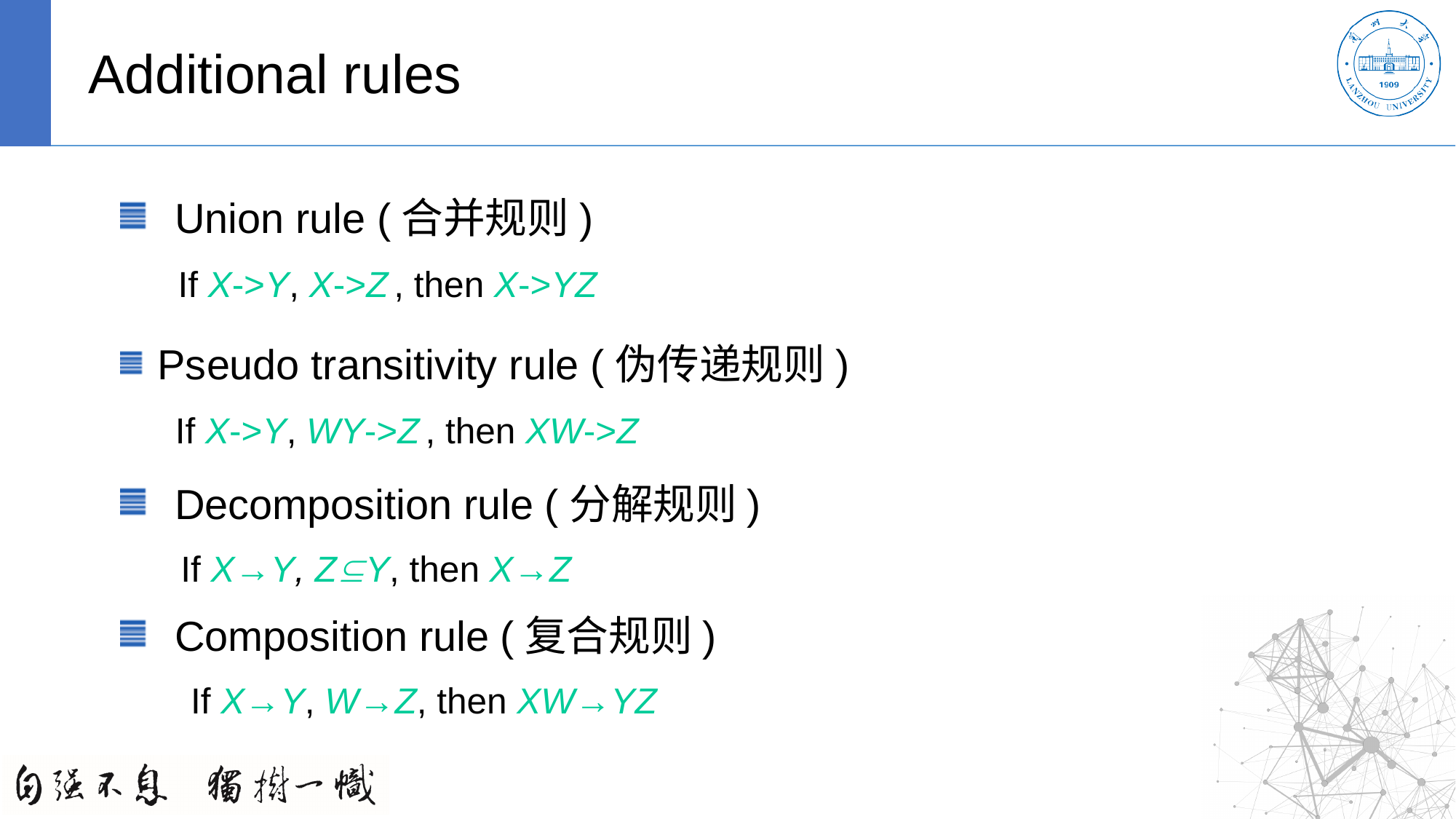

# Additional rules
Union rule (合并规则)
 If X->Y, X->Z , then X->YZ
 Pseudo transitivity rule (伪传递规则)
      If X->Y, WY->Z , then XW->Z
Decomposition rule (分解规则)
      If X→Y, Z⊆Y, then X→Z
Composition rule (复合规则)
       If X→Y, W→Z, then XW→YZ